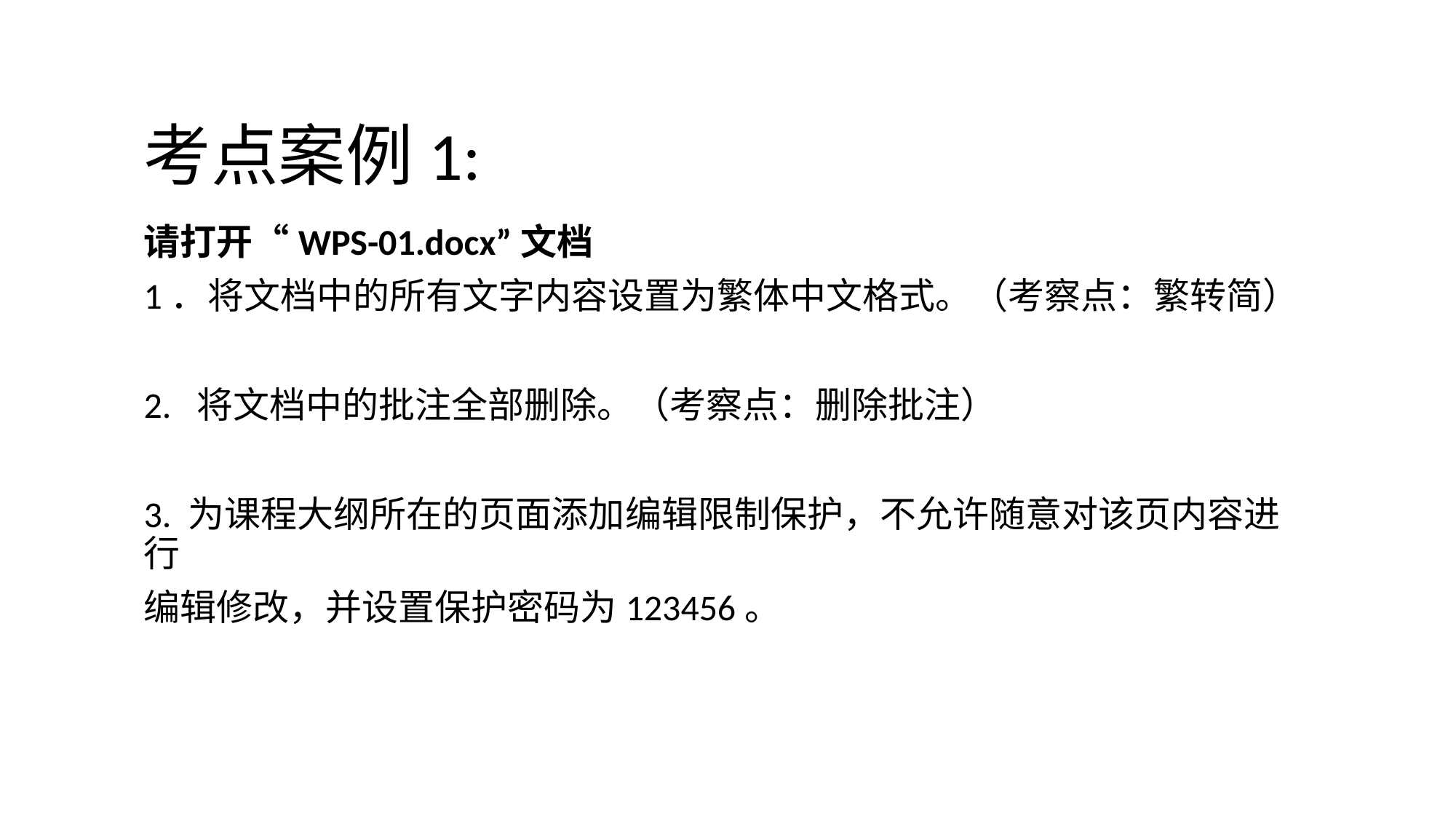

# 考点案例1:
请打开“WPS-01.docx”文档
1．将文档中的所有文字内容设置为繁体中文格式。（考察点：繁转简）

2.  将文档中的批注全部删除。（考察点：删除批注）

3. 为课程大纲所在的页面添加编辑限制保护，不允许随意对该页内容进行
编辑修改，并设置保护密码为123456。